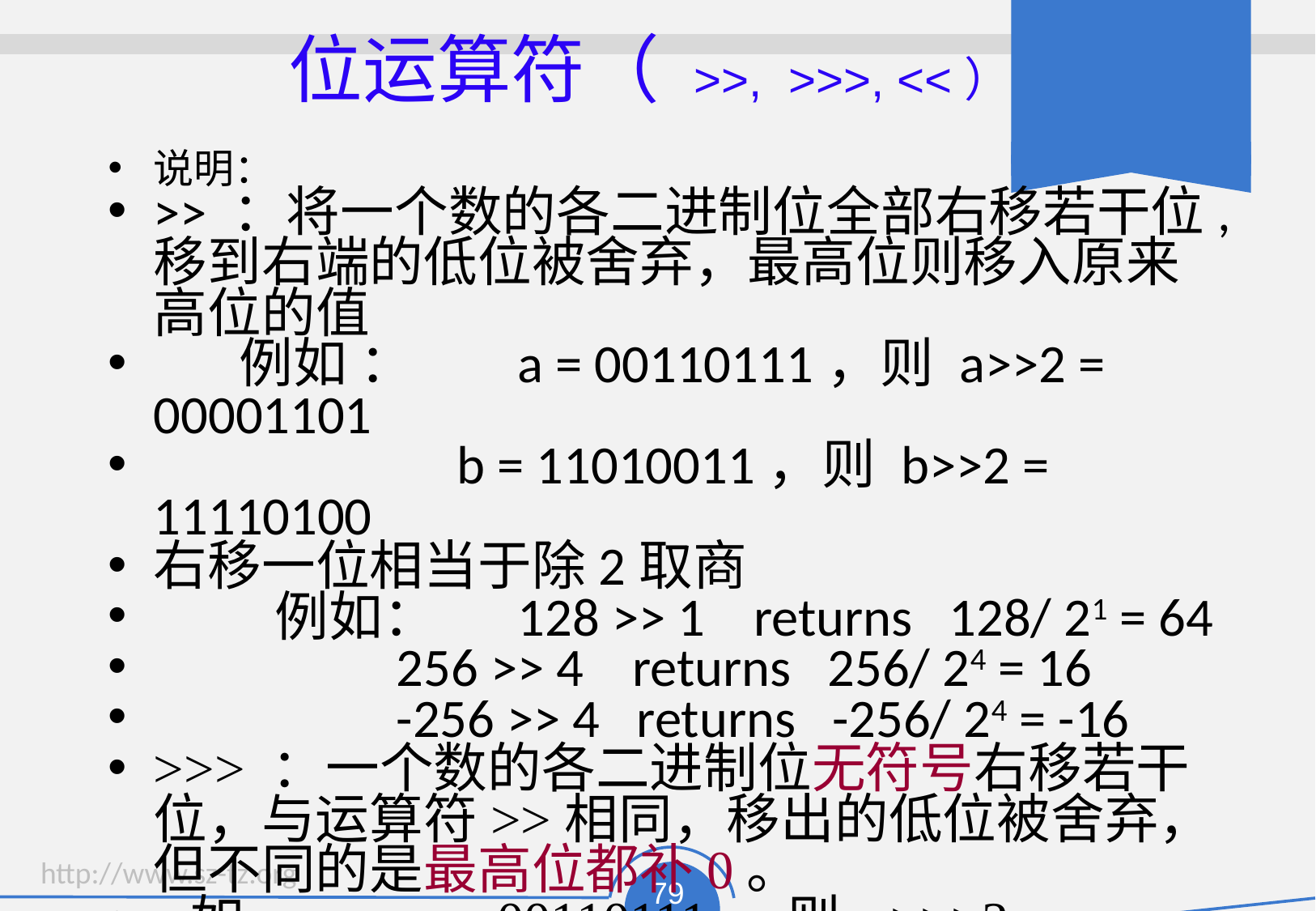

# 位运算符（ >>,  >>>, <<）
说明：
>> ：将一个数的各二进制位全部右移若干位,移到右端的低位被舍弃，最高位则移入原来高位的值
      例如 ：	a = 00110111，则 a>>2 = 00001101
	               b = 11010011，则 b>>2 = 11110100
右移一位相当于除2取商
	例如：	128 >> 1    returns   128/ 21 = 64
		256 >> 4    returns   256/ 24 = 16
		-256 >> 4   returns   -256/ 24 = -16
>>> ：一个数的各二进制位无符号右移若干位，与运算符>>相同，移出的低位被舍弃，但不同的是最高位都补0。
  如             a = 00110111， 则 a>>>2 = 00001101
	   b = 11010011， 则 b>>>2 = 00110100